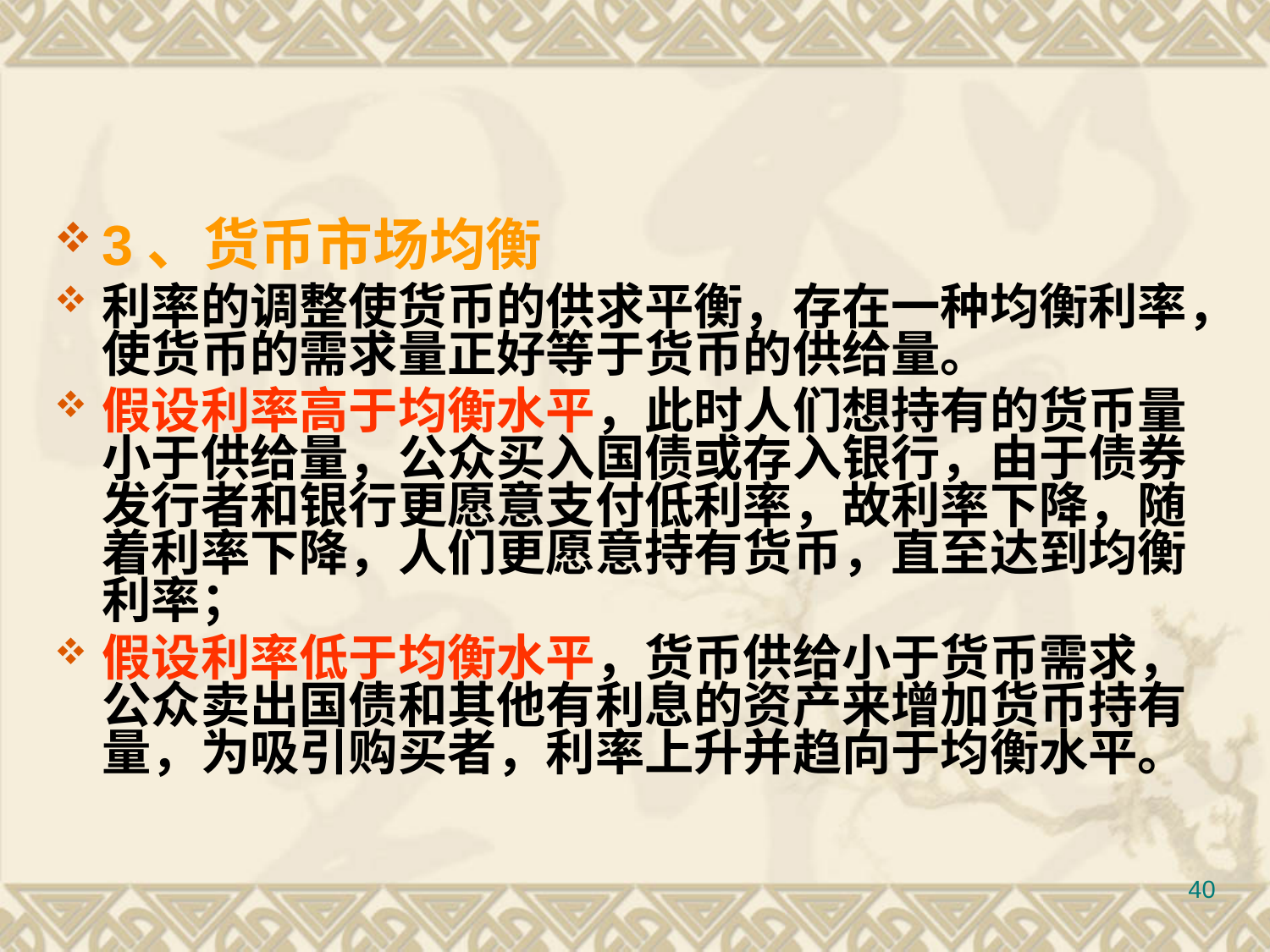

#
3、货币市场均衡
利率的调整使货币的供求平衡，存在一种均衡利率，使货币的需求量正好等于货币的供给量。
假设利率高于均衡水平，此时人们想持有的货币量小于供给量，公众买入国债或存入银行，由于债券发行者和银行更愿意支付低利率，故利率下降，随着利率下降，人们更愿意持有货币，直至达到均衡利率；
假设利率低于均衡水平，货币供给小于货币需求，公众卖出国债和其他有利息的资产来增加货币持有量，为吸引购买者，利率上升并趋向于均衡水平。
40